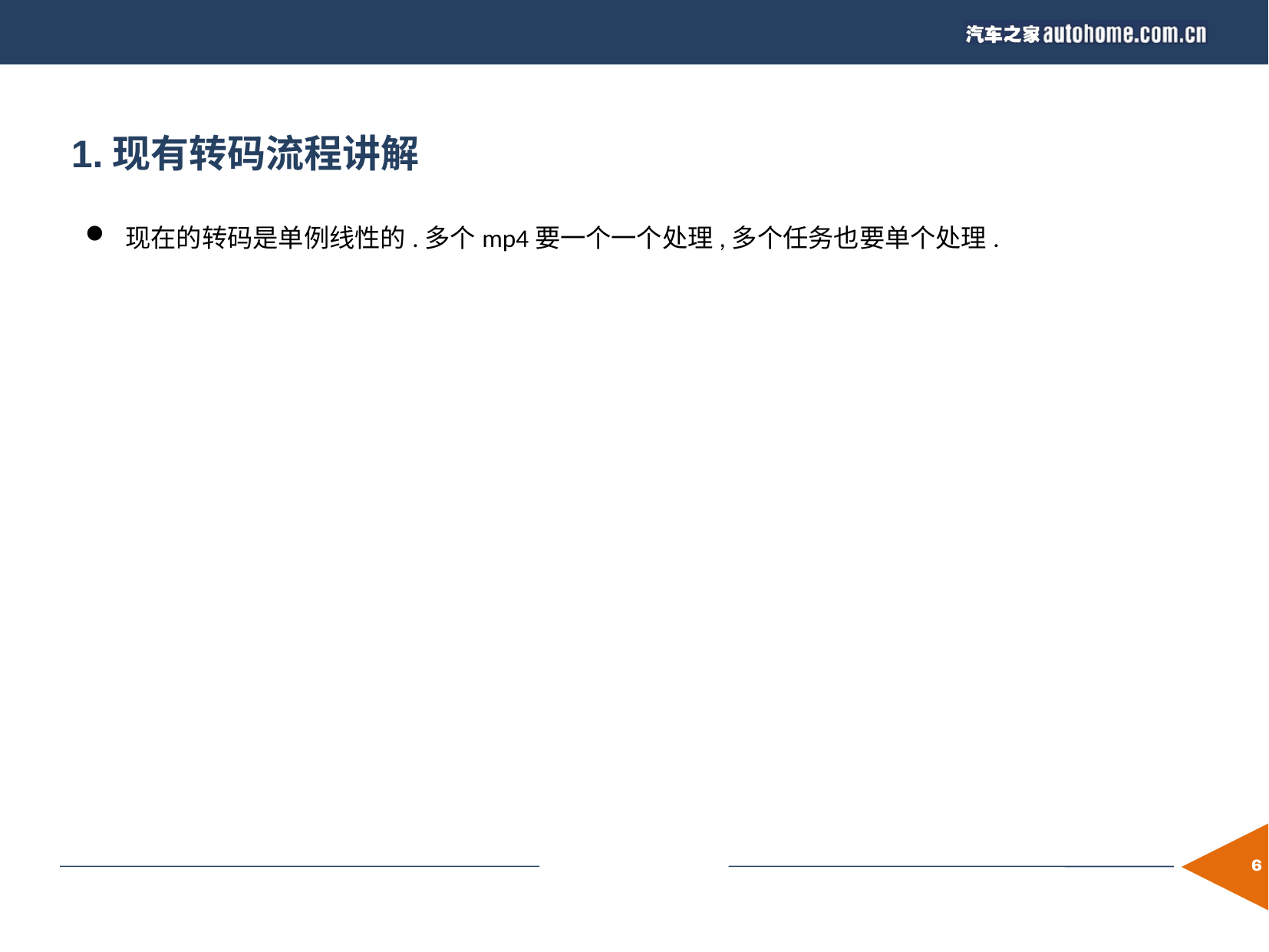

1.现有转码流程讲解
现在的转码是单例线性的.多个mp4要一个一个处理,多个任务也要单个处理.
6